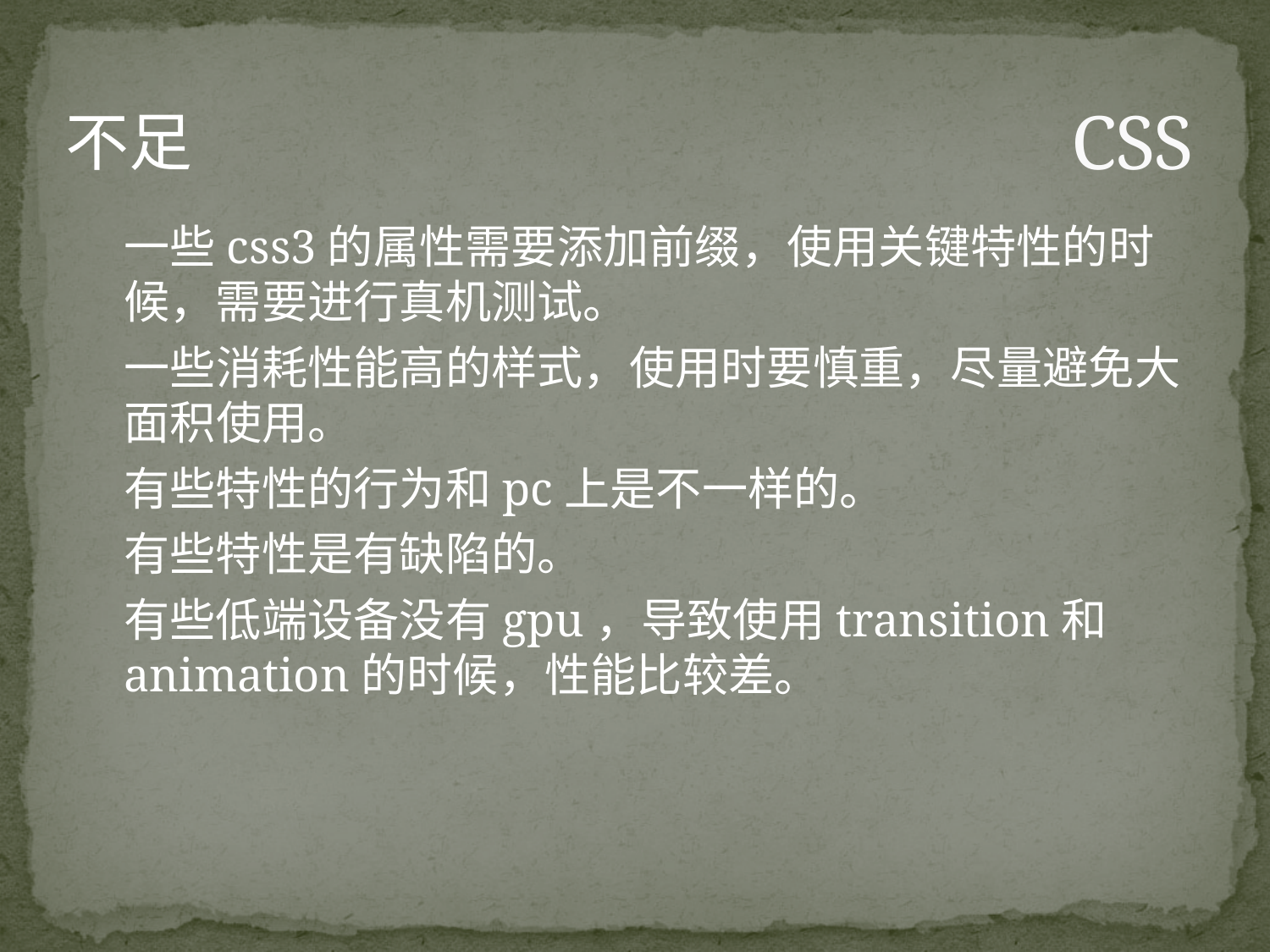

# CSS
不足
一些css3的属性需要添加前缀，使用关键特性的时候，需要进行真机测试。
一些消耗性能高的样式，使用时要慎重，尽量避免大面积使用。
有些特性的行为和pc上是不一样的。
有些特性是有缺陷的。
有些低端设备没有gpu，导致使用transition和animation的时候，性能比较差。